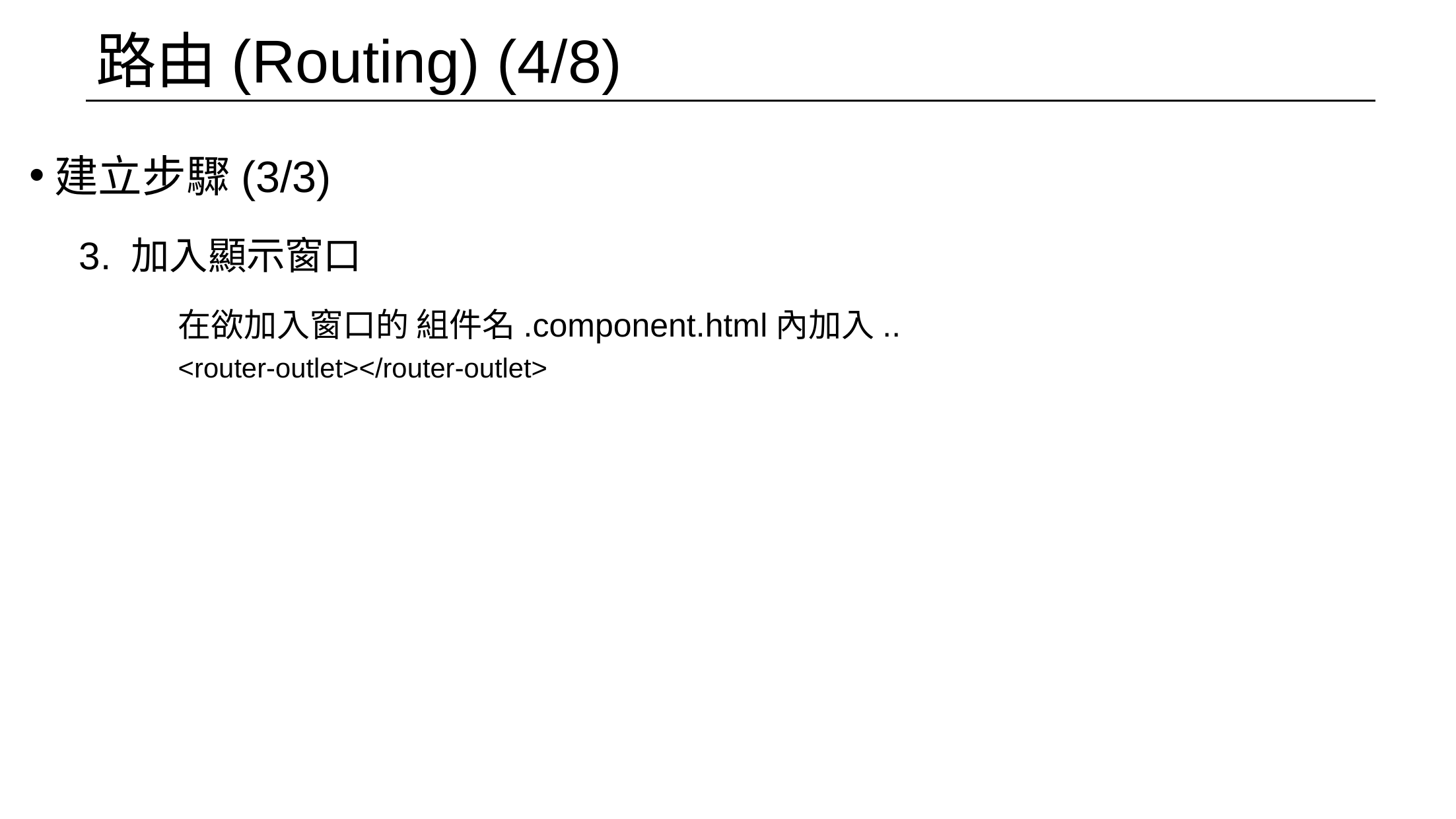

# 路由(Routing) (4/8)
建立步驟(3/3)
3. 加入顯示窗口
	在欲加入窗口的 組件名.component.html內加入..
<router-outlet></router-outlet>